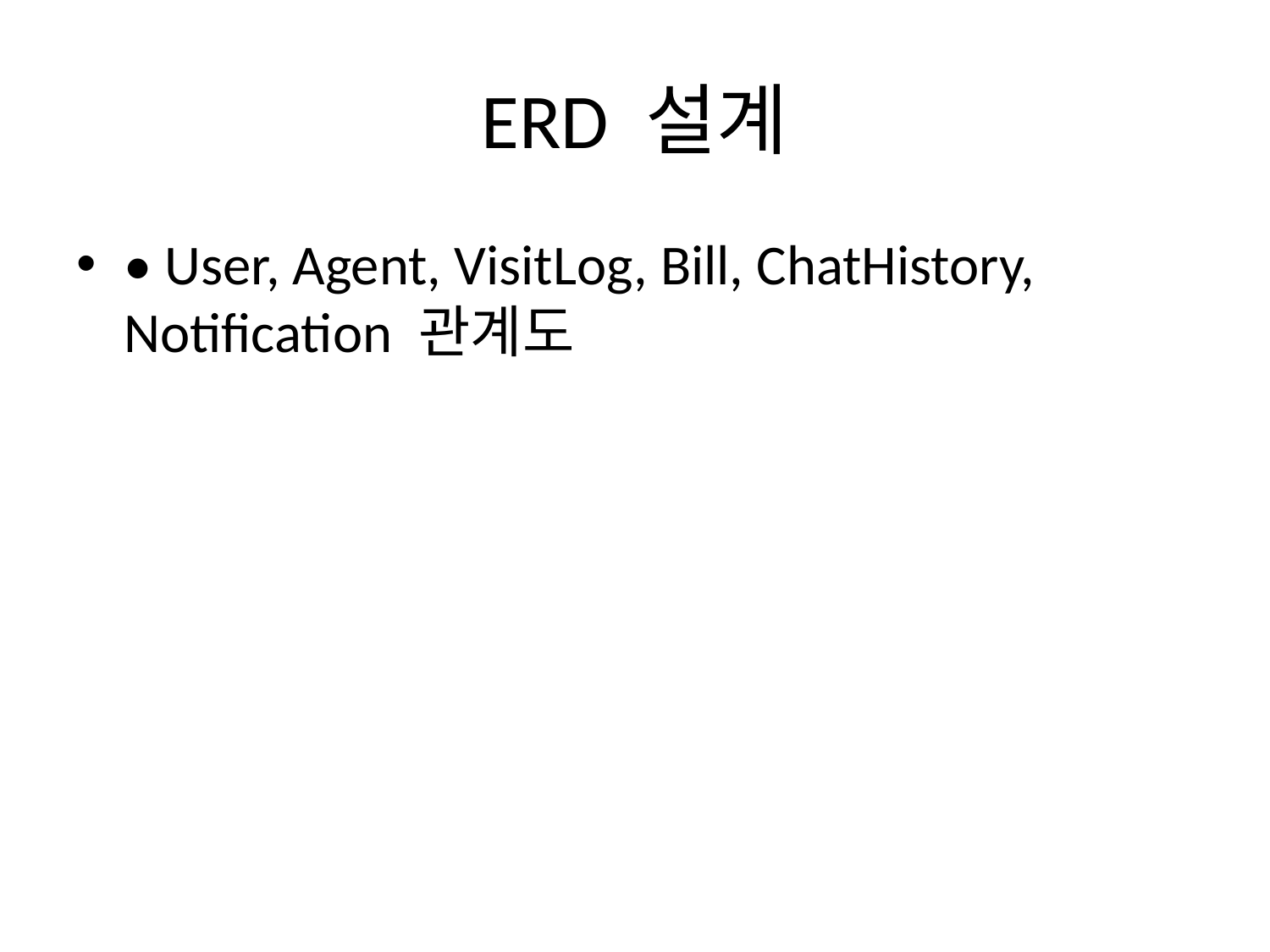

# ERD 설계
• User, Agent, VisitLog, Bill, ChatHistory, Notification 관계도